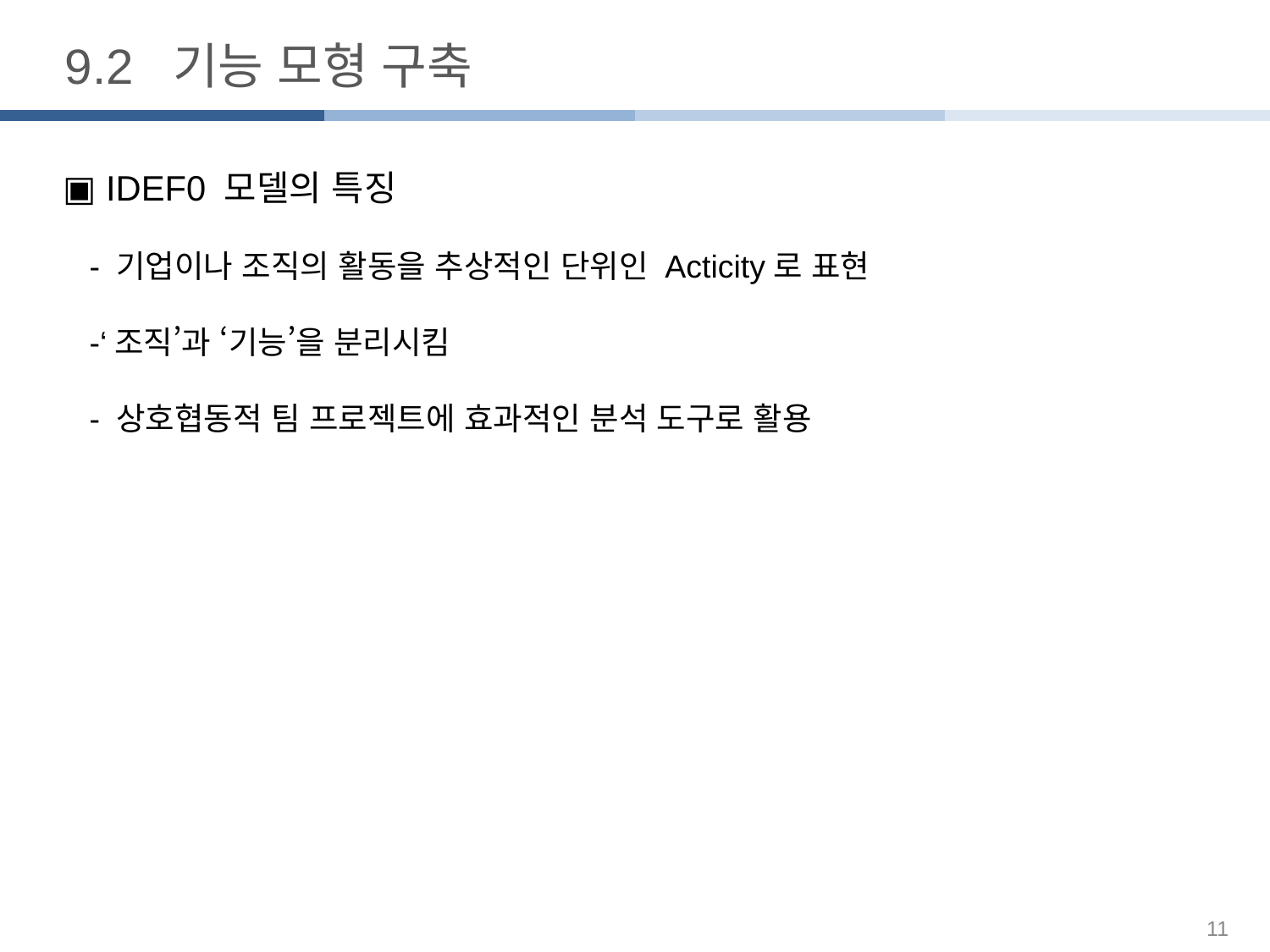

9.2  기능 모형 구축
▣ IDEF0 모델의 특징
   - 기업이나 조직의 활동을 추상적인 단위인 Acticity로 표현
   -‘조직’과 ‘기능’을 분리시킴
   - 상호협동적 팀 프로젝트에 효과적인 분석 도구로 활용
11